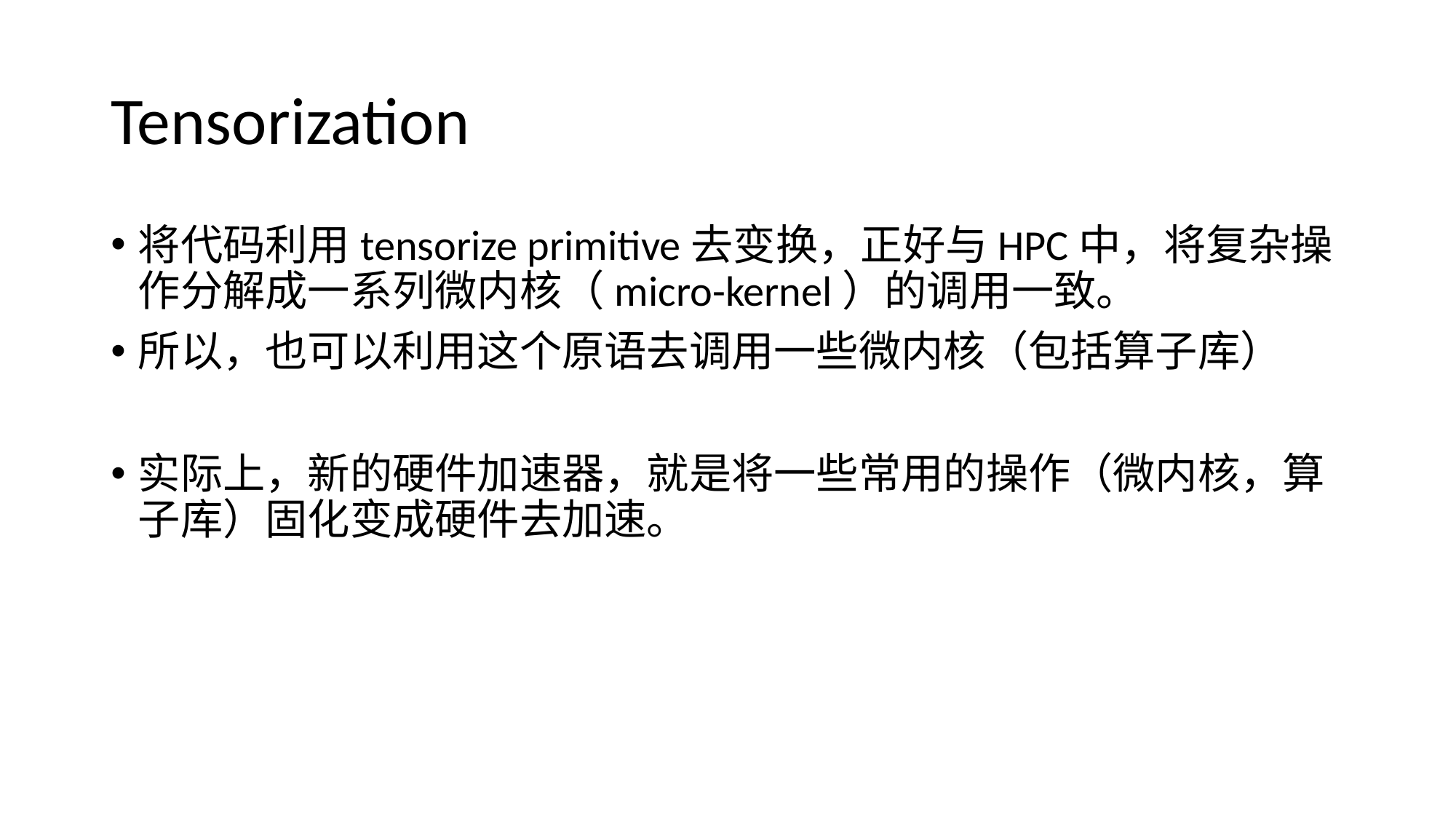

# Tensorization
将代码利用tensorize primitive去变换，正好与HPC中，将复杂操作分解成一系列微内核（micro-kernel）的调用一致。
所以，也可以利用这个原语去调用一些微内核（包括算子库）

实际上，新的硬件加速器，就是将一些常用的操作（微内核，算子库）固化变成硬件去加速。